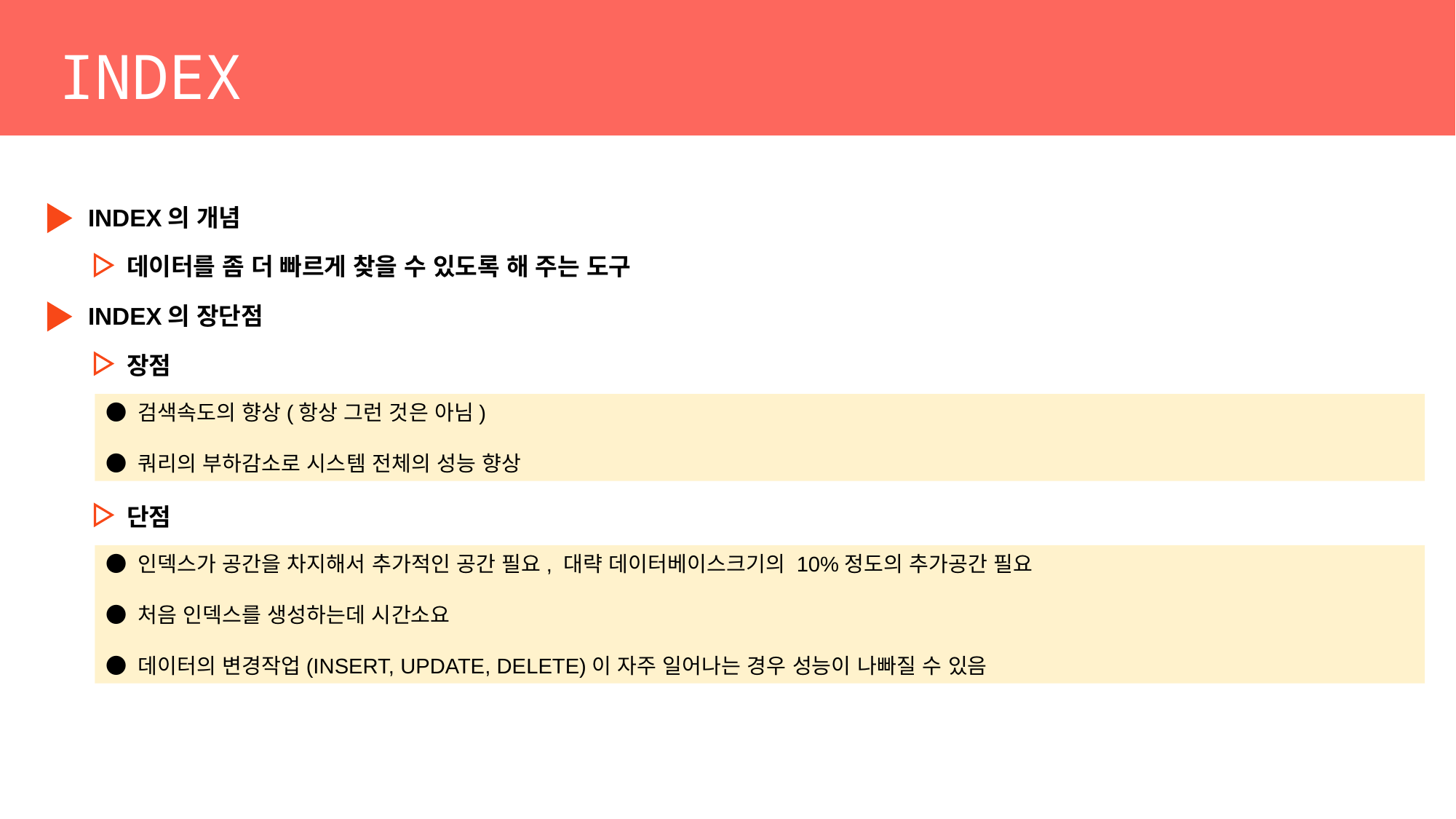

INDEX
INDEX의 개념

데이터를 좀 더 빠르게 찾을 수 있도록 해 주는 도구

INDEX의 장단점

장점

● 검색속도의 향상(항상 그런 것은 아님)

● 쿼리의 부하감소로 시스템 전체의 성능 향상
단점

● 인덱스가 공간을 차지해서 추가적인 공간 필요, 대략 데이터베이스크기의 10%정도의 추가공간 필요

● 처음 인덱스를 생성하는데 시간소요

● 데이터의 변경작업(INSERT, UPDATE, DELETE)이 자주 일어나는 경우 성능이 나빠질 수 있음